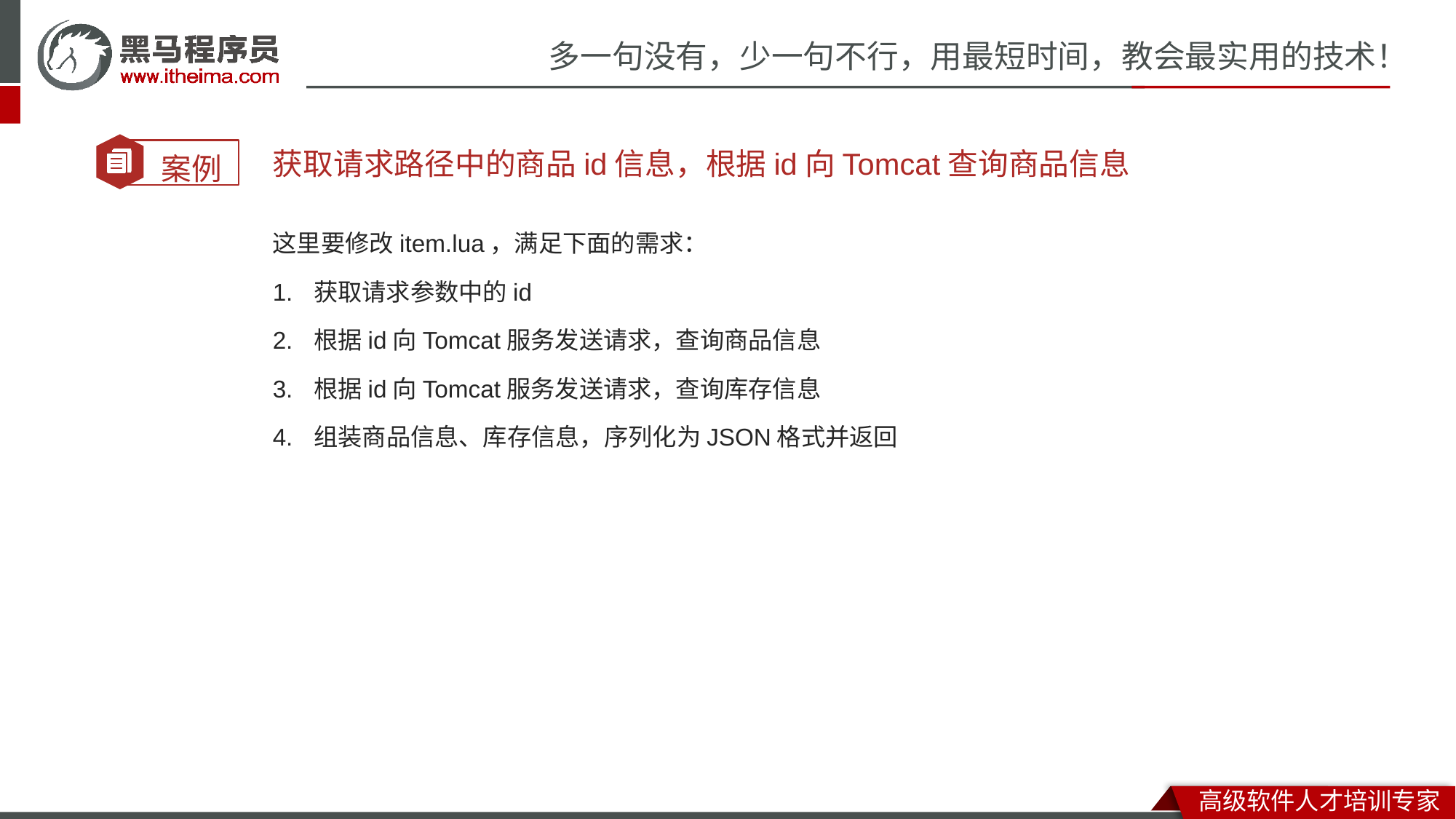

获取请求路径中的商品id信息，根据id向Tomcat查询商品信息
这里要修改item.lua，满足下面的需求：
获取请求参数中的id
根据id向Tomcat服务发送请求，查询商品信息
根据id向Tomcat服务发送请求，查询库存信息
组装商品信息、库存信息，序列化为JSON格式并返回